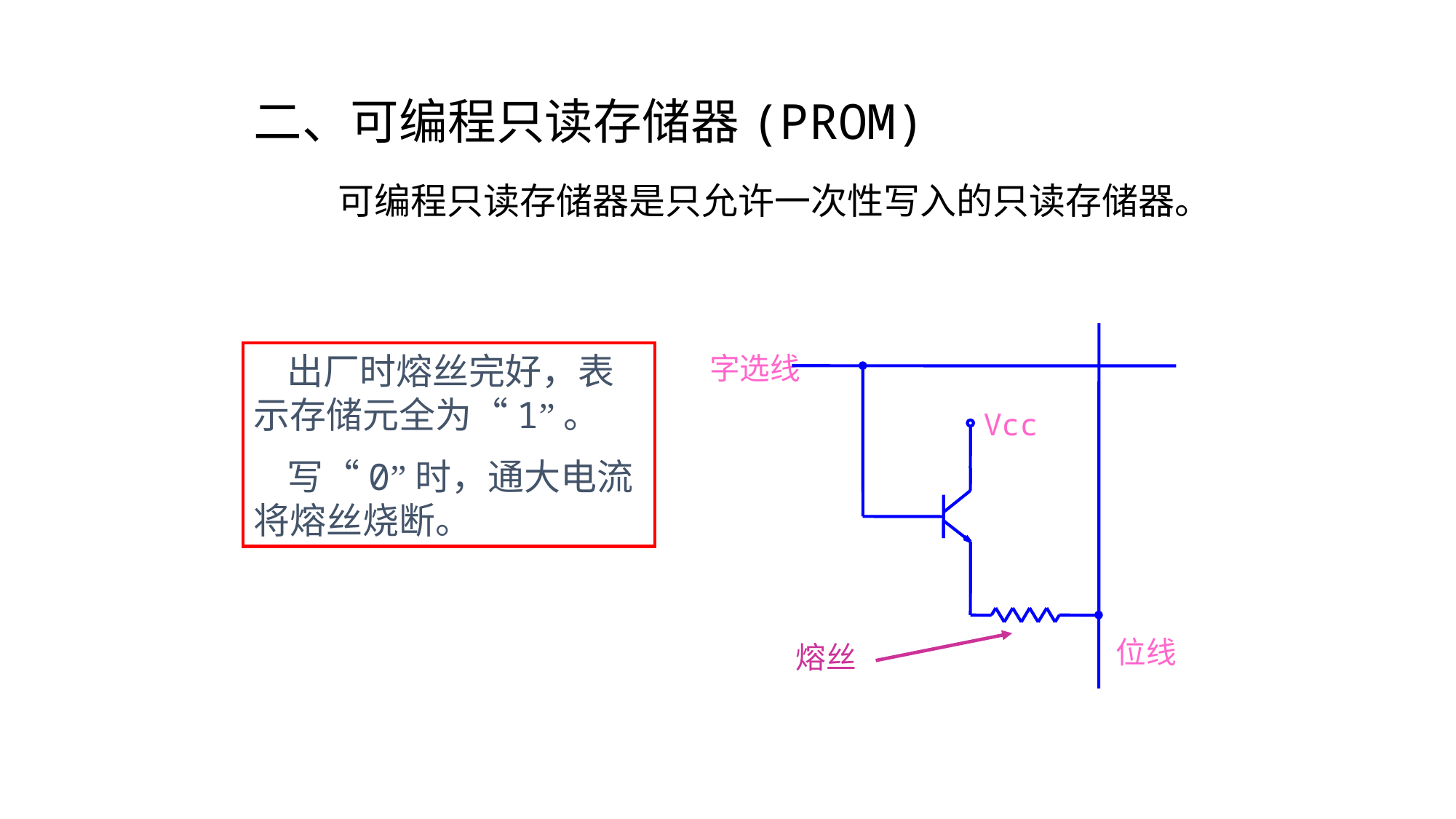

二、可编程只读存储器(PROM)
　　可编程只读存储器是只允许一次性写入的只读存储器。

字选线

Vcc

位线
熔丝

   出厂时熔丝完好，表示存储元全为“1”。
   写“0”时，通大电流将熔丝烧断。